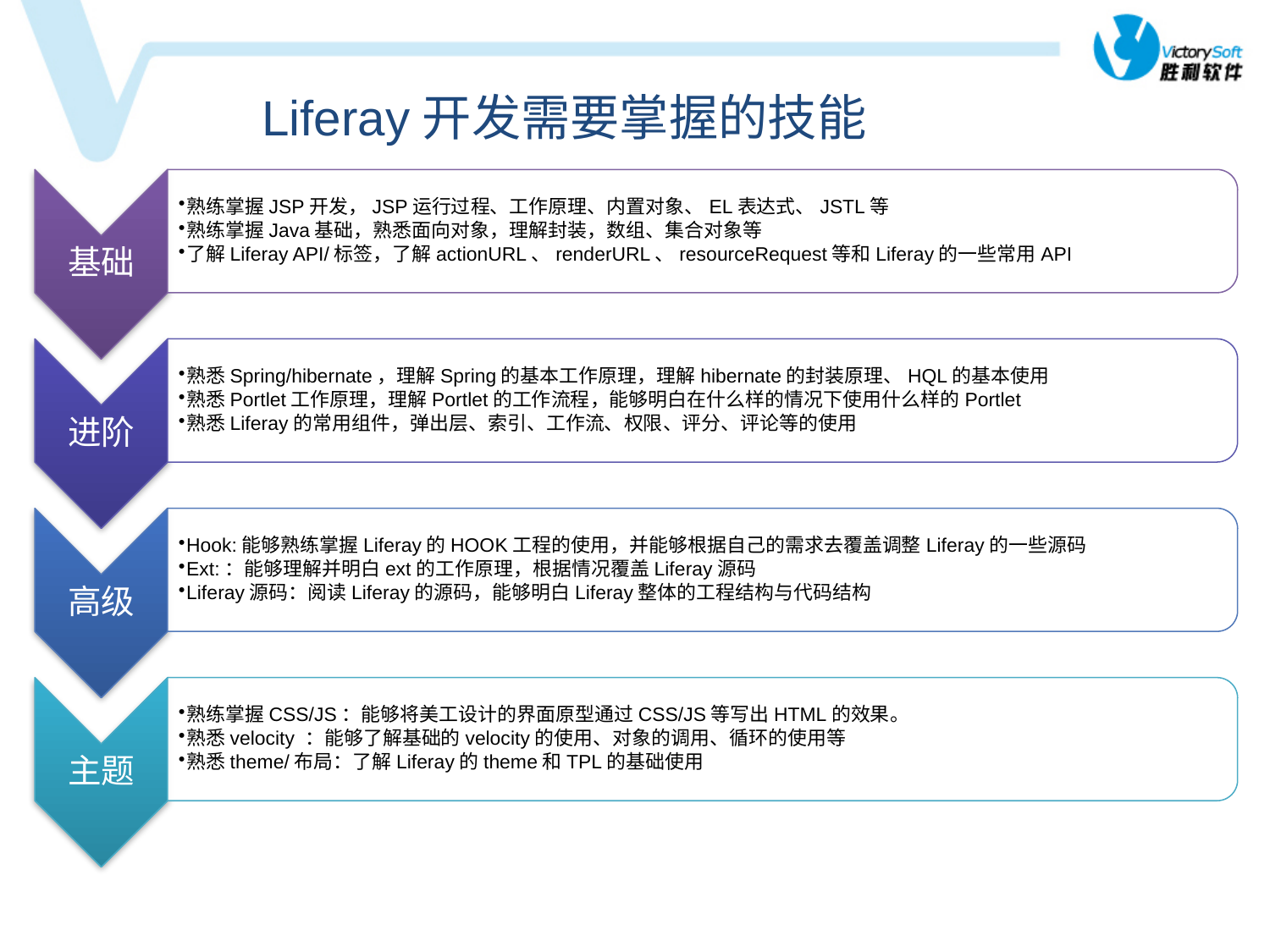

Liferay开发需要掌握的技能
基础
熟练掌握JSP开发，JSP运行过程、工作原理、内置对象、EL表达式、JSTL等
熟练掌握Java基础，熟悉面向对象，理解封装，数组、集合对象等
了解Liferay API/标签，了解actionURL、renderURL、resourceRequest等和Liferay的一些常用API
进阶
熟悉Spring/hibernate，理解Spring的基本工作原理，理解hibernate的封装原理、HQL的基本使用
熟悉Portlet工作原理，理解Portlet的工作流程，能够明白在什么样的情况下使用什么样的Portlet
熟悉Liferay的常用组件，弹出层、索引、工作流、权限、评分、评论等的使用
高级
Hook:能够熟练掌握Liferay的HOOK工程的使用，并能够根据自己的需求去覆盖调整Liferay的一些源码
Ext:：能够理解并明白ext的工作原理，根据情况覆盖Liferay源码
Liferay源码：阅读Liferay的源码，能够明白Liferay整体的工程结构与代码结构
主题
熟练掌握CSS/JS：能够将美工设计的界面原型通过CSS/JS等写出HTML的效果。
熟悉velocity ：能够了解基础的velocity的使用、对象的调用、循环的使用等
熟悉theme/布局：了解Liferay的theme和TPL的基础使用